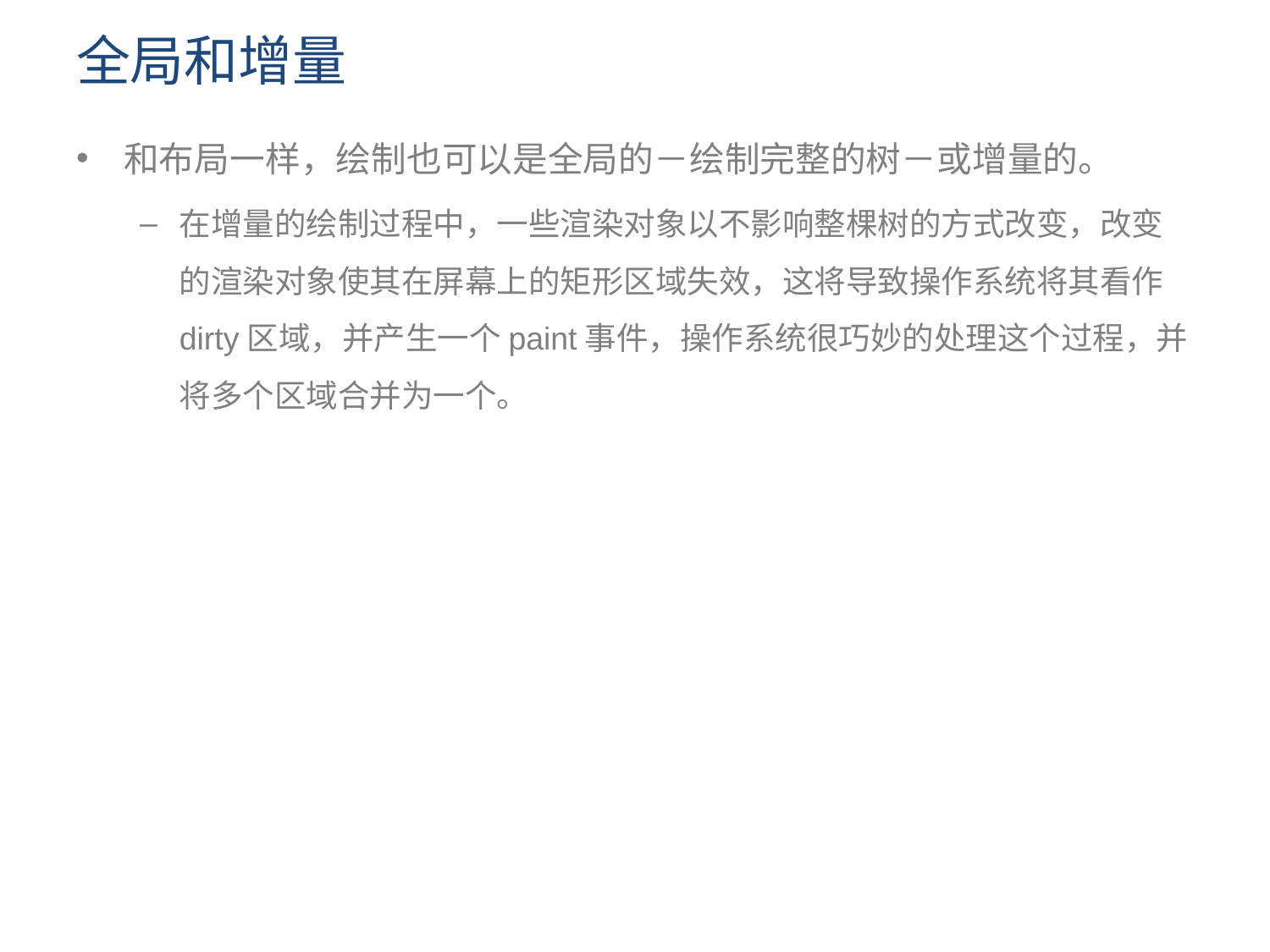

# 全局和增量
和布局一样，绘制也可以是全局的－绘制完整的树－或增量的。
在增量的绘制过程中，一些渲染对象以不影响整棵树的方式改变，改变的渲染对象使其在屏幕上的矩形区域失效，这将导致操作系统将其看作dirty区域，并产生一个paint事件，操作系统很巧妙的处理这个过程，并将多个区域合并为一个。